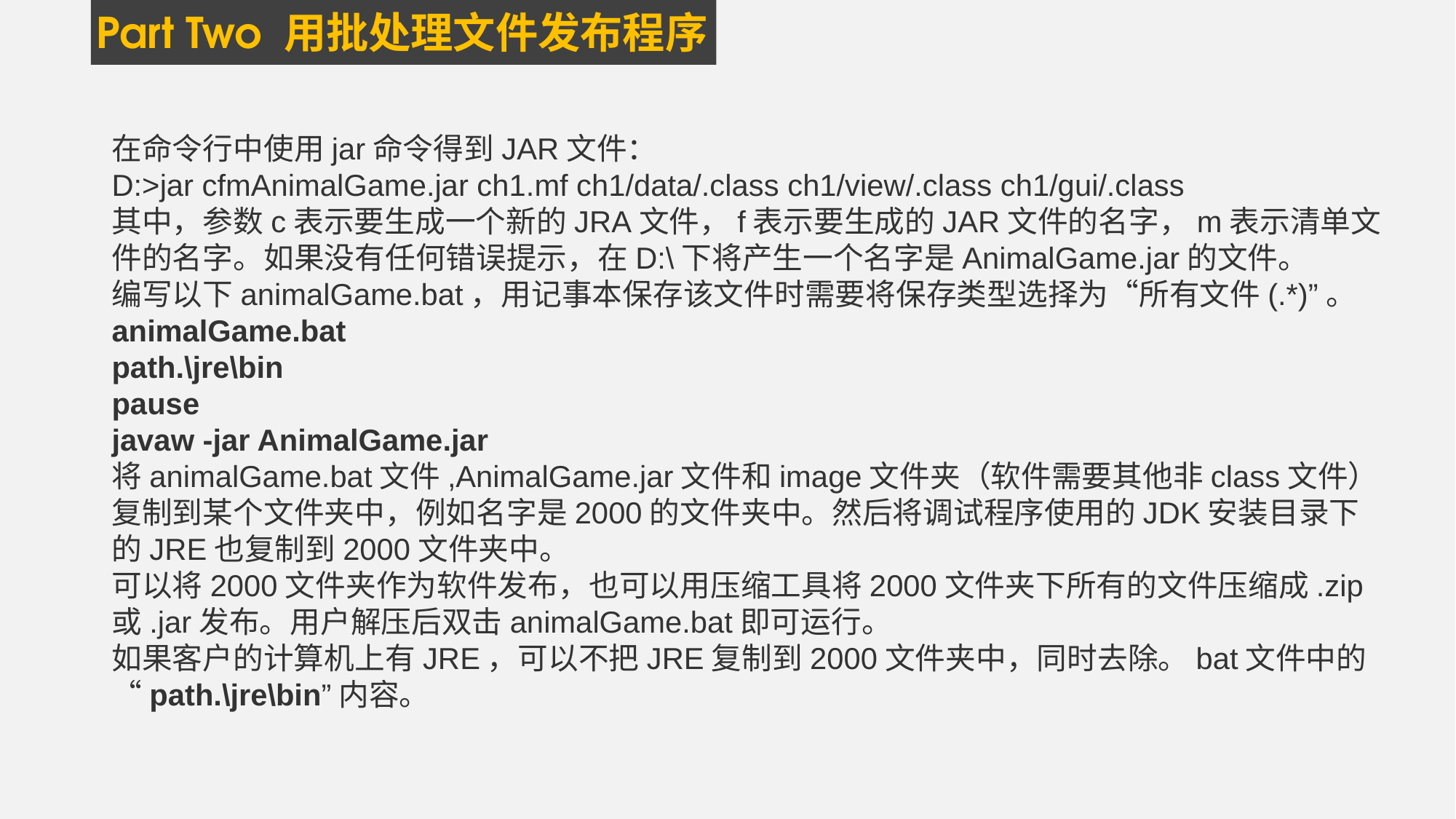

Part Two 用批处理文件发布程序
在命令行中使用jar命令得到JAR文件：
D:>jar cfmAnimalGame.jar ch1.mf ch1/data/.class ch1/view/.class ch1/gui/.class
其中，参数c表示要生成一个新的JRA文件，f表示要生成的JAR文件的名字，m表示清单文件的名字。如果没有任何错误提示，在D:\下将产生一个名字是AnimalGame.jar的文件。
编写以下animalGame.bat，用记事本保存该文件时需要将保存类型选择为“所有文件(.*)”。
animalGame.bat
path.\jre\bin
pause
javaw -jar AnimalGame.jar
将animalGame.bat文件,AnimalGame.jar文件和image文件夹（软件需要其他非class文件）复制到某个文件夹中，例如名字是2000的文件夹中。然后将调试程序使用的JDK安装目录下的JRE也复制到2000文件夹中。
可以将2000文件夹作为软件发布，也可以用压缩工具将2000文件夹下所有的文件压缩成.zip或.jar发布。用户解压后双击animalGame.bat即可运行。
如果客户的计算机上有JRE，可以不把JRE复制到2000文件夹中，同时去除。bat文件中的“path.\jre\bin”内容。